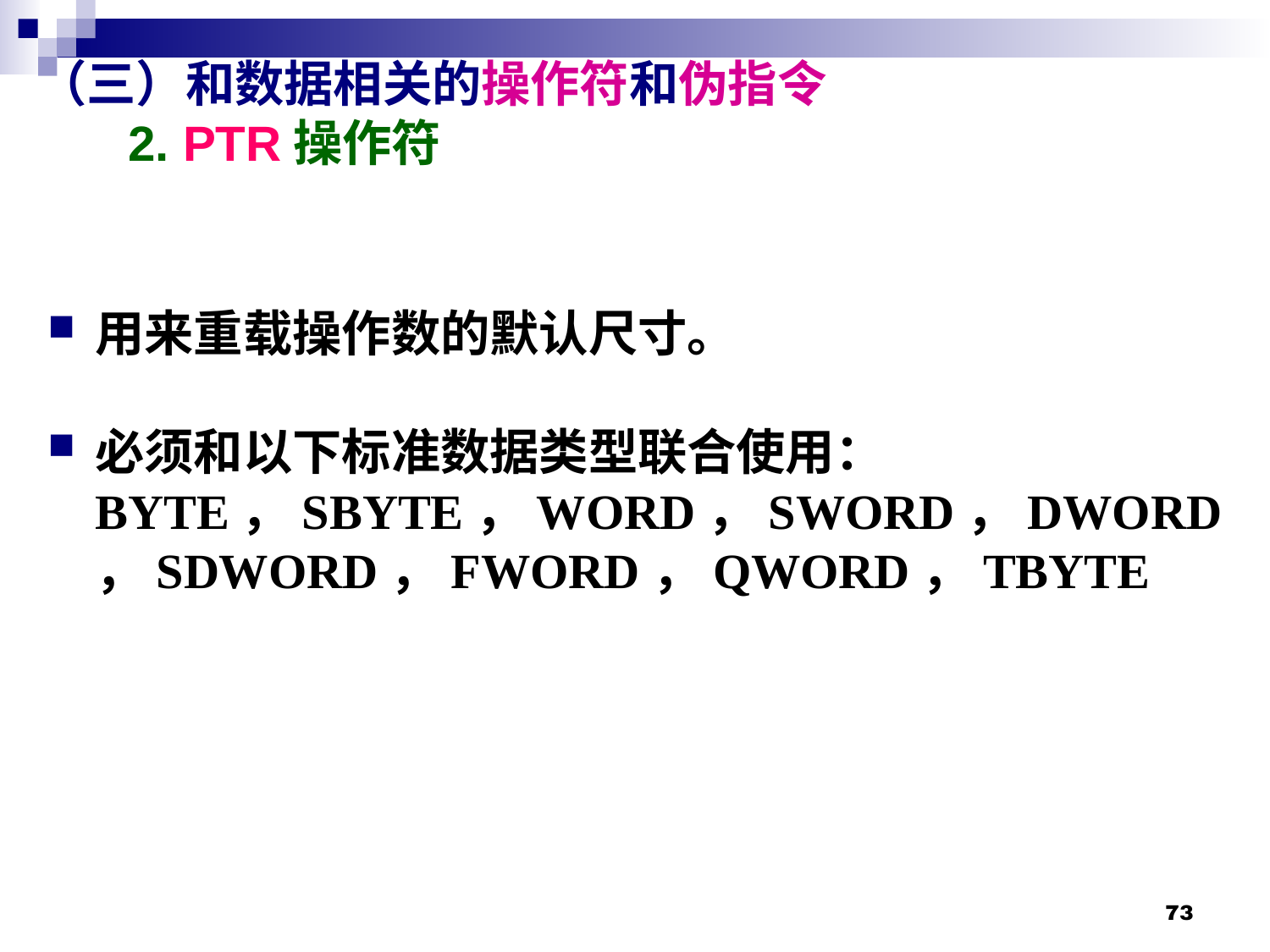

# （三）和数据相关的操作符和伪指令 2. PTR操作符
用来重载操作数的默认尺寸。

必须和以下标准数据类型联合使用：
BYTE，SBYTE，WORD，SWORD，DWORD，SDWORD，FWORD，QWORD，TBYTE
73